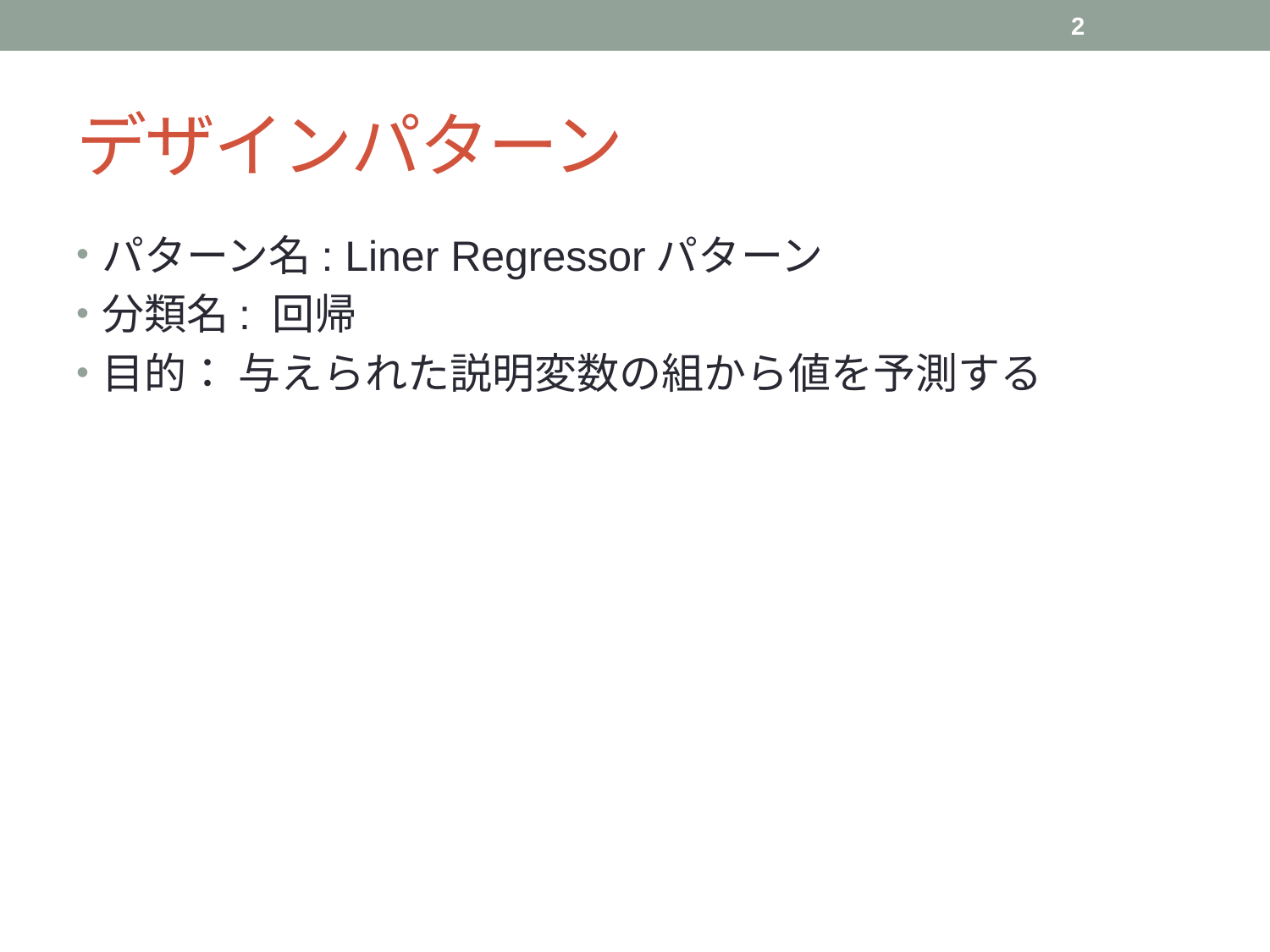

2
# デザインパターン
パターン名: Liner Regressorパターン
分類名: 回帰
目的： 与えられた説明変数の組から値を予測する